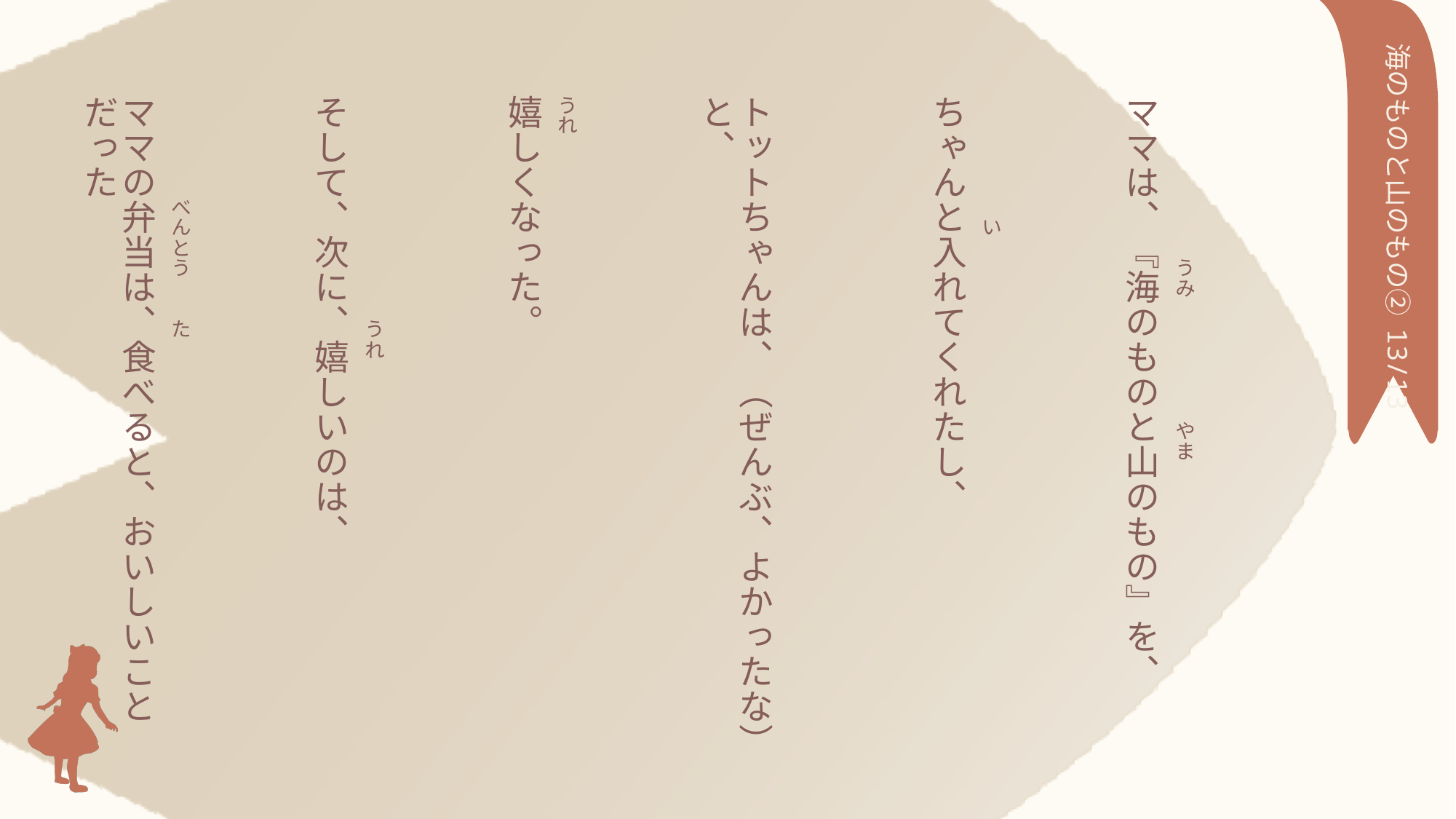

海のものと山のもの② 13/13
　　　　　　　　うみ　　　　　　やま
ママは、『海のものと山のもの』を、

　　　　　　い
ちゃんと入れてくれたし、

トットちゃんは、（ぜんぶ、よかったな）と、

うれ
嬉しくなった。

　　　　　　　　　　　うれ
そして、次に、嬉しいのは、

　　　　　べんとう　　た
ママの弁当は、食べると、おいしいことだった